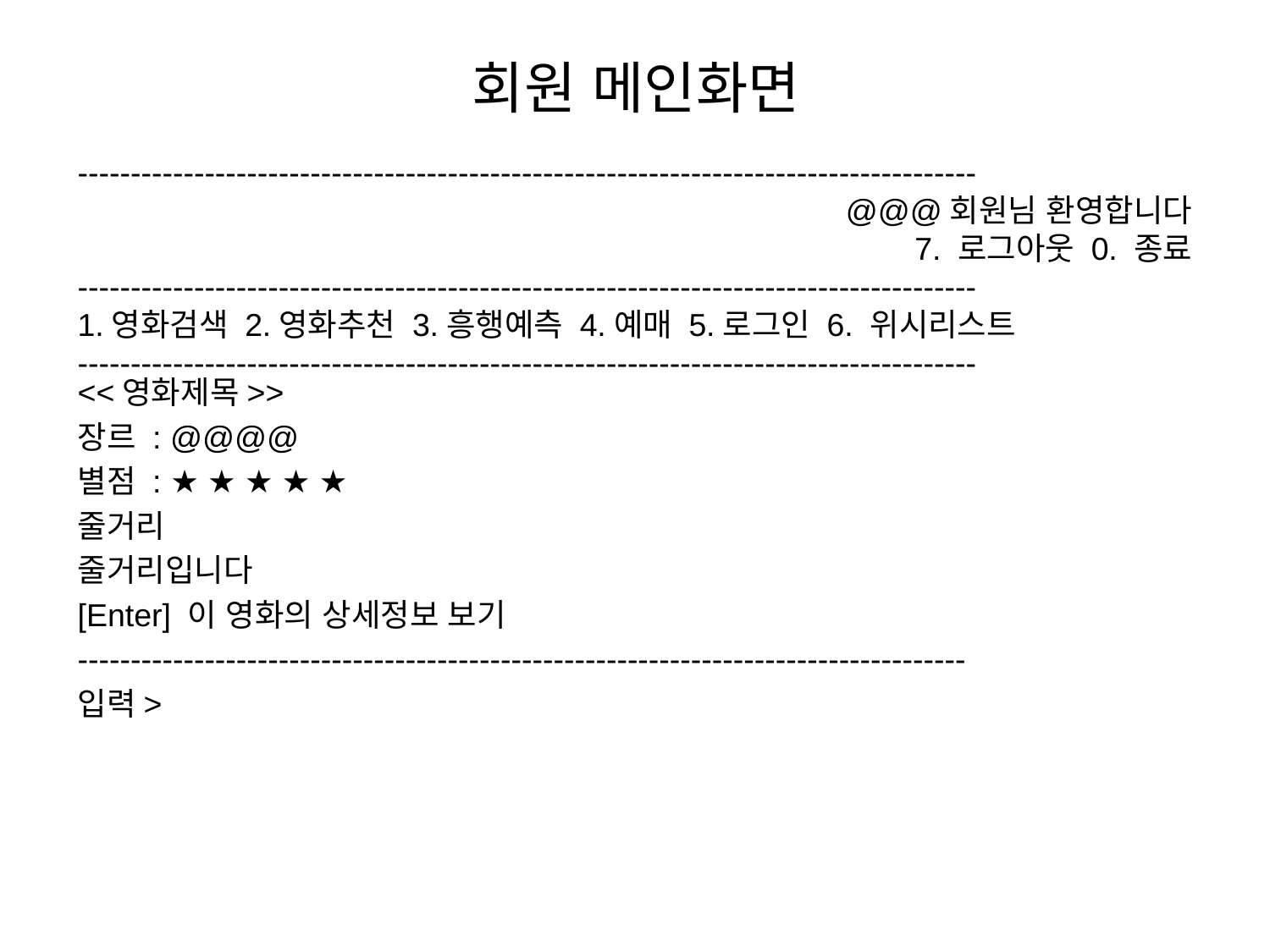

# 회원 메인화면
-------------------------------------------------------------------------------------
@@@회원님 환영합니다
7. 로그아웃 0. 종료
-------------------------------------------------------------------------------------
1.영화검색 2.영화추천 3.흥행예측 4.예매 5.로그인 6. 위시리스트
-------------------------------------------------------------------------------------

<<영화제목>>
장르 : @@@@
별점 : ★ ★ ★ ★ ★
줄거리
줄거리입니다
[Enter] 이 영화의 상세정보 보기
------------------------------------------------------------------------------------
입력>